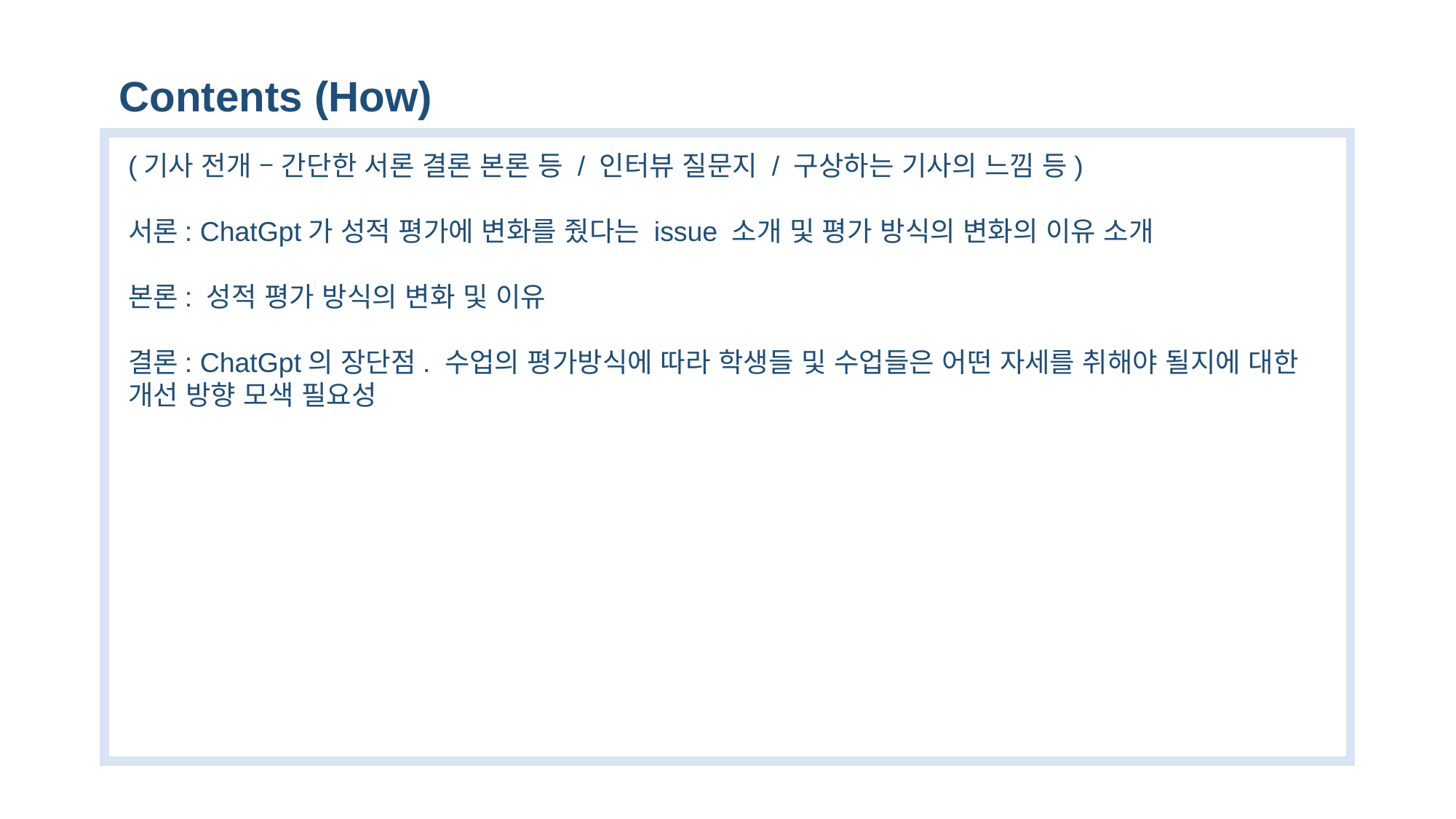

Contents (How)

(기사 전개 – 간단한 서론 결론 본론 등 / 인터뷰 질문지 / 구상하는 기사의 느낌 등)

서론: ChatGpt가 성적 평가에 변화를 줬다는 issue 소개 및 평가 방식의 변화의 이유 소개

본론: 성적 평가 방식의 변화 및 이유

결론: ChatGpt의 장단점. 수업의 평가방식에 따라 학생들 및 수업들은 어떤 자세를 취해야 될지에 대한 개선 방향 모색 필요성